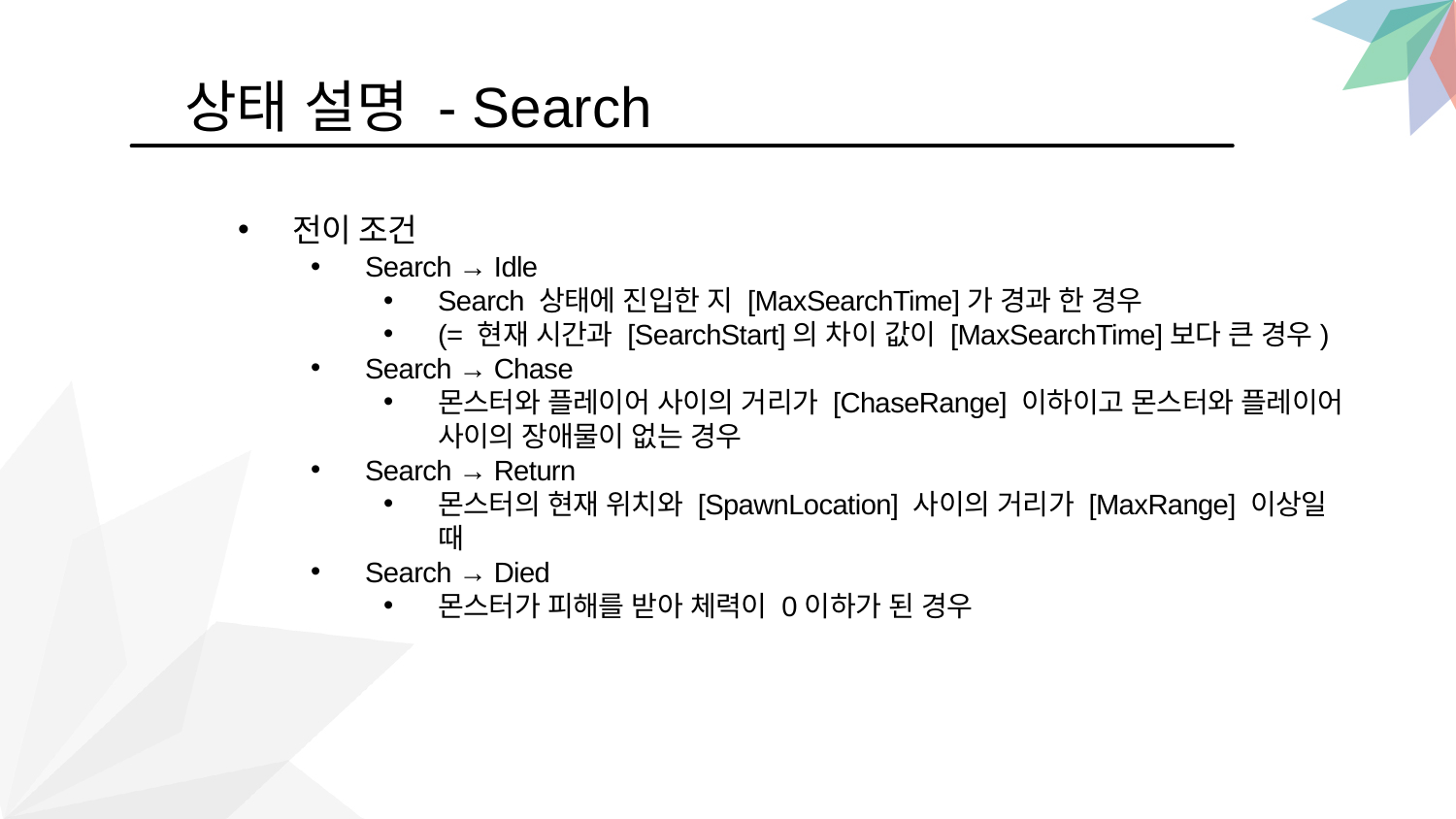

상태 설명 - Search
전이 조건
Search → Idle
Search 상태에 진입한 지 [MaxSearchTime]가 경과 한 경우
(= 현재 시간과 [SearchStart]의 차이 값이 [MaxSearchTime]보다 큰 경우)
Search → Chase
몬스터와 플레이어 사이의 거리가 [ChaseRange] 이하이고 몬스터와 플레이어 사이의 장애물이 없는 경우
Search → Return
몬스터의 현재 위치와 [SpawnLocation] 사이의 거리가 [MaxRange] 이상일 때
Search → Died
몬스터가 피해를 받아 체력이 0이하가 된 경우